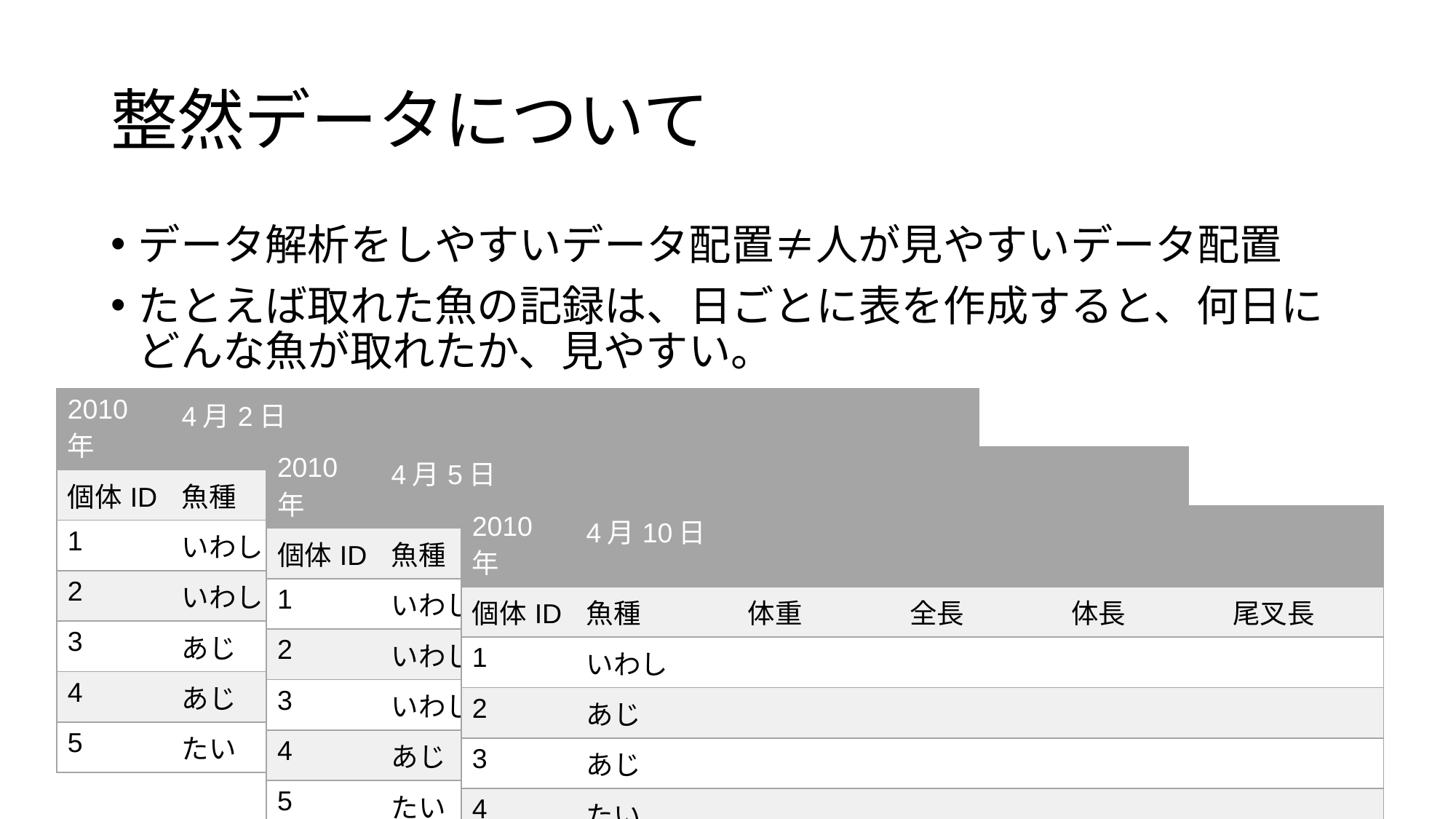

# 整然データについて
データ解析をしやすいデータ配置≠人が見やすいデータ配置
たとえば取れた魚の記録は、日ごとに表を作成すると、何日にどんな魚が取れたか、見やすい。
| 2010年 | 4月2日 |  |  |  |  |
| --- | --- | --- | --- | --- | --- |
| 個体ID | 魚種 | 体重 | 全長 | 体長 | 尾叉長 |
| 1 | いわし |  |  |  |  |
| 2 | いわし |  |  |  |  |
| 3 | あじ |  |  |  |  |
| 4 | あじ |  |  |  |  |
| 5 | たい |  |  |  |  |
| 2010年 | 4月5日 |  |  |  |  |
| --- | --- | --- | --- | --- | --- |
| 個体ID | 魚種 | 体重 | 全長 | 体長 | 尾叉長 |
| 1 | いわし |  |  |  |  |
| 2 | いわし |  |  |  |  |
| 3 | いわし |  |  |  |  |
| 4 | あじ |  |  |  |  |
| 5 | たい |  |  |  |  |
| 2010年 | 4月10日 |  |  |  |  |
| --- | --- | --- | --- | --- | --- |
| 個体ID | 魚種 | 体重 | 全長 | 体長 | 尾叉長 |
| 1 | いわし |  |  |  |  |
| 2 | あじ |  |  |  |  |
| 3 | あじ |  |  |  |  |
| 4 | たい |  |  |  |  |
| 5 | たい |  |  |  |  |